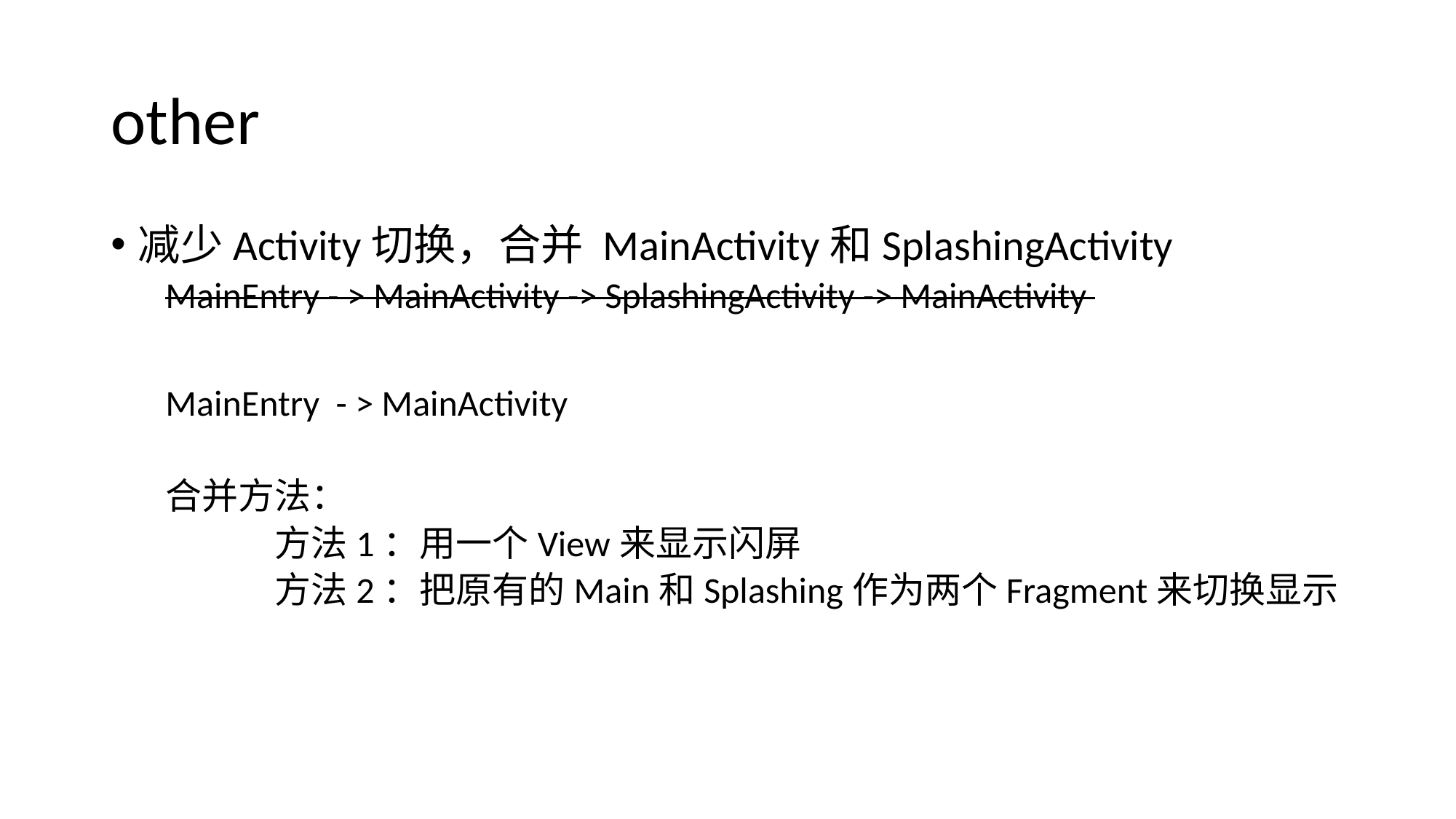

# other
减少Activity切换，合并 MainActivity和SplashingActivity
MainEntry - > MainActivity -> SplashingActivity -> MainActivity

MainEntry  - > MainActivity

合并方法：
	方法1：用一个View来显示闪屏
	方法2：把原有的Main和Splashing作为两个Fragment来切换显示